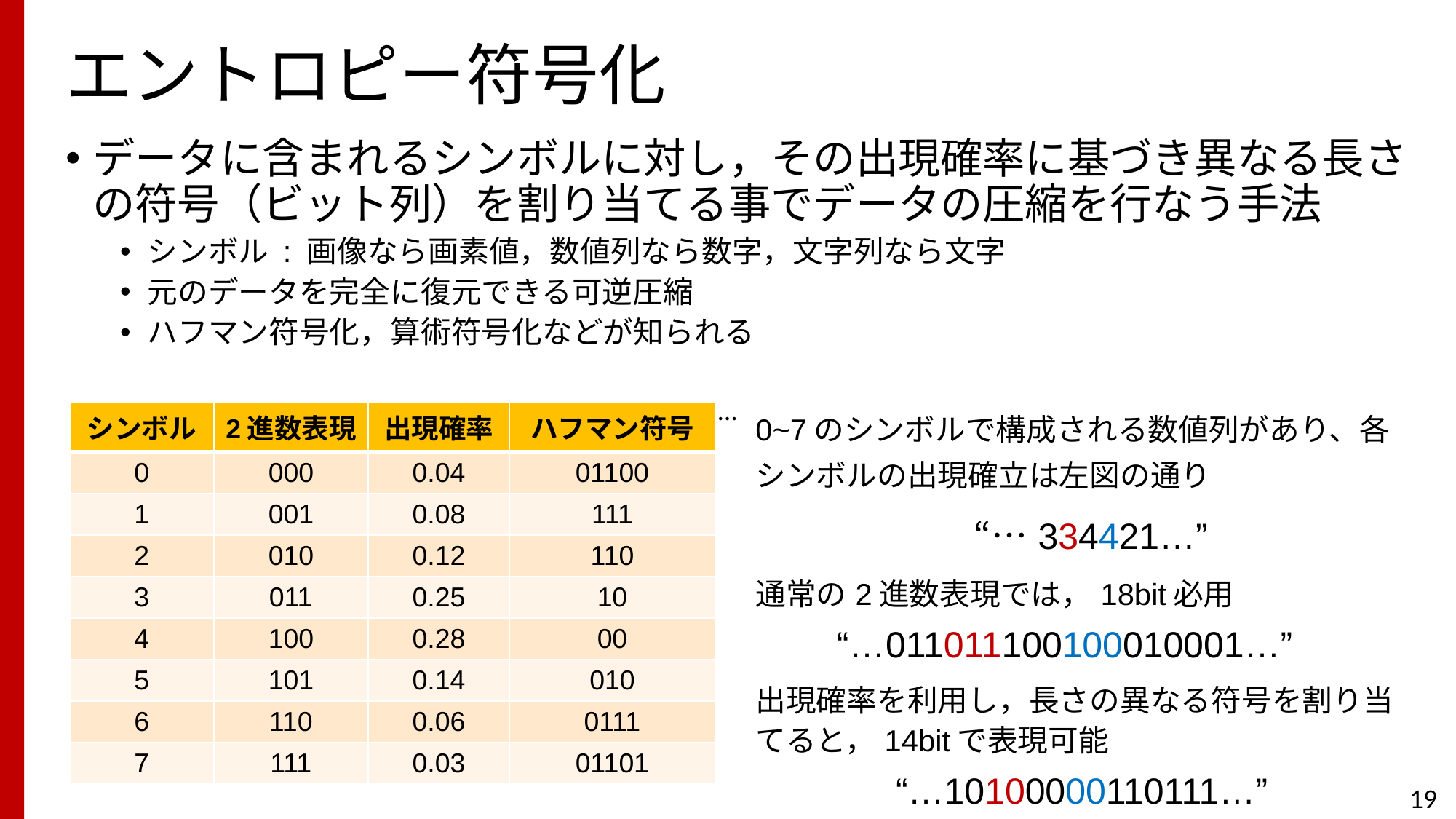

# エントロピー符号化
データに含まれるシンボルに対し，その出現確率に基づき異なる長さの符号（ビット列）を割り当てる事でデータの圧縮を行なう手法
シンボル : 画像なら画素値，数値列なら数字，文字列なら文字
元のデータを完全に復元できる可逆圧縮
ハフマン符号化，算術符号化などが知られる
…
| シンボル | 2進数表現 | 出現確率 | ハフマン符号 |
| --- | --- | --- | --- |
| 0 | 000 | 0.04 | 01100 |
| 1 | 001 | 0.08 | 111 |
| 2 | 010 | 0.12 | 110 |
| 3 | 011 | 0.25 | 10 |
| 4 | 100 | 0.28 | 00 |
| 5 | 101 | 0.14 | 010 |
| 6 | 110 | 0.06 | 0111 |
| 7 | 111 | 0.03 | 01101 |
0~7のシンボルで構成される数値列があり、各シンボルの出現確立は左図の通り
　　　　　　“…334421…”
通常の2進数表現では，18bit必用
        “…011011100100010001…”
出現確率を利用し，長さの異なる符号を割り当てると，14bitで表現可能
“…10100000110111…”
19